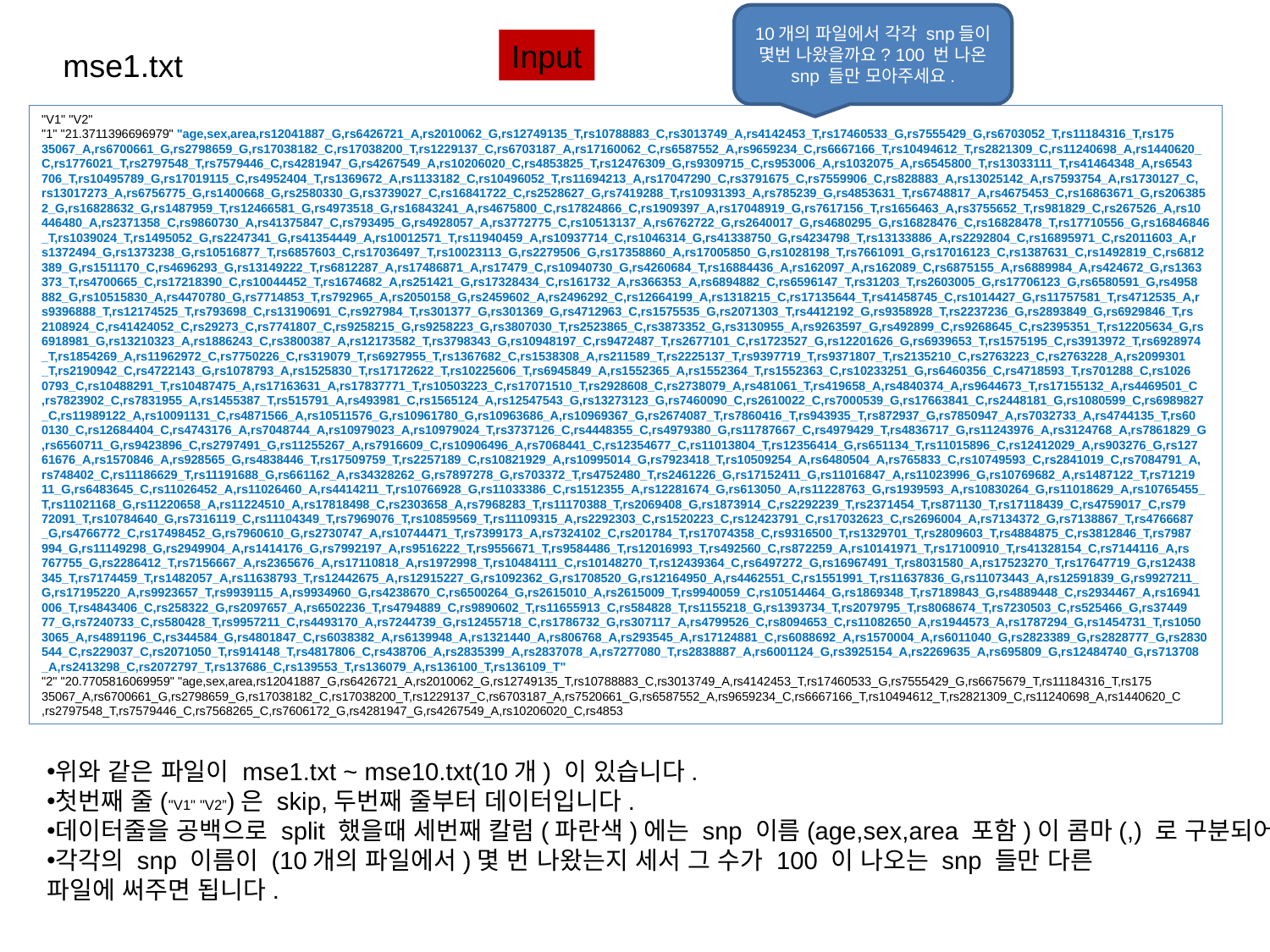

10개의 파일에서 각각 snp들이 몇번 나왔을까요? 100 번 나온 snp 들만 모아주세요.
Input
mse1.txt
"V1" "V2"
"1" "21.3711396696979" "age,sex,area,rs12041887_G,rs6426721_A,rs2010062_G,rs12749135_T,rs10788883_C,rs3013749_A,rs4142453_T,rs17460533_G,rs7555429_G,rs6703052_T,rs11184316_T,rs175
35067_A,rs6700661_G,rs2798659_G,rs17038182_C,rs17038200_T,rs1229137_C,rs6703187_A,rs17160062_C,rs6587552_A,rs9659234_C,rs6667166_T,rs10494612_T,rs2821309_C,rs11240698_A,rs1440620_
C,rs1776021_T,rs2797548_T,rs7579446_C,rs4281947_G,rs4267549_A,rs10206020_C,rs4853825_T,rs12476309_G,rs9309715_C,rs953006_A,rs1032075_A,rs6545800_T,rs13033111_T,rs41464348_A,rs6543
706_T,rs10495789_G,rs17019115_C,rs4952404_T,rs1369672_A,rs1133182_C,rs10496052_T,rs11694213_A,rs17047290_C,rs3791675_C,rs7559906_C,rs828883_A,rs13025142_A,rs7593754_A,rs1730127_C,
rs13017273_A,rs6756775_G,rs1400668_G,rs2580330_G,rs3739027_C,rs16841722_C,rs2528627_G,rs7419288_T,rs10931393_A,rs785239_G,rs4853631_T,rs6748817_A,rs4675453_C,rs16863671_G,rs206385
2_G,rs16828632_G,rs1487959_T,rs12466581_G,rs4973518_G,rs16843241_A,rs4675800_C,rs17824866_C,rs1909397_A,rs17048919_G,rs7617156_T,rs1656463_A,rs3755652_T,rs981829_C,rs267526_A,rs10
446480_A,rs2371358_C,rs9860730_A,rs41375847_C,rs793495_G,rs4928057_A,rs3772775_C,rs10513137_A,rs6762722_G,rs2640017_G,rs4680295_G,rs16828476_C,rs16828478_T,rs17710556_G,rs16846846
_T,rs1039024_T,rs1495052_G,rs2247341_G,rs41354449_A,rs10012571_T,rs11940459_A,rs10937714_C,rs1046314_G,rs41338750_G,rs4234798_T,rs13133886_A,rs2292804_C,rs16895971_C,rs2011603_A,r
s1372494_G,rs1373238_G,rs10516877_T,rs6857603_C,rs17036497_T,rs10023113_G,rs2279506_G,rs17358860_A,rs17005850_G,rs1028198_T,rs7661091_G,rs17016123_C,rs1387631_C,rs1492819_C,rs6812
389_G,rs1511170_C,rs4696293_G,rs13149222_T,rs6812287_A,rs17486871_A,rs17479_C,rs10940730_G,rs4260684_T,rs16884436_A,rs162097_A,rs162089_C,rs6875155_A,rs6889984_A,rs424672_G,rs1363
373_T,rs4700665_C,rs17218390_C,rs10044452_T,rs1674682_A,rs251421_G,rs17328434_C,rs161732_A,rs366353_A,rs6894882_C,rs6596147_T,rs31203_T,rs2603005_G,rs17706123_G,rs6580591_G,rs4958
882_G,rs10515830_A,rs4470780_G,rs7714853_T,rs792965_A,rs2050158_G,rs2459602_A,rs2496292_C,rs12664199_A,rs1318215_C,rs17135644_T,rs41458745_C,rs1014427_G,rs11757581_T,rs4712535_A,r
s9396888_T,rs12174525_T,rs793698_C,rs13190691_C,rs927984_T,rs301377_G,rs301369_G,rs4712963_C,rs1575535_G,rs2071303_T,rs4412192_G,rs9358928_T,rs2237236_G,rs2893849_G,rs6929846_T,rs
2108924_C,rs41424052_C,rs29273_C,rs7741807_C,rs9258215_G,rs9258223_G,rs3807030_T,rs2523865_C,rs3873352_G,rs3130955_A,rs9263597_G,rs492899_C,rs9268645_C,rs2395351_T,rs12205634_G,rs
6918981_G,rs13210323_A,rs1886243_C,rs3800387_A,rs12173582_T,rs3798343_G,rs10948197_C,rs9472487_T,rs2677101_C,rs1723527_G,rs12201626_G,rs6939653_T,rs1575195_C,rs3913972_T,rs6928974
_T,rs1854269_A,rs11962972_C,rs7750226_C,rs319079_T,rs6927955_T,rs1367682_C,rs1538308_A,rs211589_T,rs2225137_T,rs9397719_T,rs9371807_T,rs2135210_C,rs2763223_C,rs2763228_A,rs2099301
_T,rs2190942_C,rs4722143_G,rs1078793_A,rs1525830_T,rs17172622_T,rs10225606_T,rs6945849_A,rs1552365_A,rs1552364_T,rs1552363_C,rs10233251_G,rs6460356_C,rs4718593_T,rs701288_C,rs1026
0793_C,rs10488291_T,rs10487475_A,rs17163631_A,rs17837771_T,rs10503223_C,rs17071510_T,rs2928608_C,rs2738079_A,rs481061_T,rs419658_A,rs4840374_A,rs9644673_T,rs17155132_A,rs4469501_C
,rs7823902_C,rs7831955_A,rs1455387_T,rs515791_A,rs493981_C,rs1565124_A,rs12547543_G,rs13273123_G,rs7460090_C,rs2610022_C,rs7000539_G,rs17663841_C,rs2448181_G,rs1080599_C,rs6989827
_C,rs11989122_A,rs10091131_C,rs4871566_A,rs10511576_G,rs10961780_G,rs10963686_A,rs10969367_G,rs2674087_T,rs7860416_T,rs943935_T,rs872937_G,rs7850947_A,rs7032733_A,rs4744135_T,rs60
0130_C,rs12684404_C,rs4743176_A,rs7048744_A,rs10979023_A,rs10979024_T,rs3737126_C,rs4448355_C,rs4979380_G,rs11787667_C,rs4979429_T,rs4836717_G,rs11243976_A,rs3124768_A,rs7861829_G
,rs6560711_G,rs9423896_C,rs2797491_G,rs11255267_A,rs7916609_C,rs10906496_A,rs7068441_C,rs12354677_C,rs11013804_T,rs12356414_G,rs651134_T,rs11015896_C,rs12412029_A,rs903276_G,rs127
61676_A,rs1570846_A,rs928565_G,rs4838446_T,rs17509759_T,rs2257189_C,rs10821929_A,rs10995014_G,rs7923418_T,rs10509254_A,rs6480504_A,rs765833_C,rs10749593_C,rs2841019_C,rs7084791_A,
rs748402_C,rs11186629_T,rs11191688_G,rs661162_A,rs34328262_G,rs7897278_G,rs703372_T,rs4752480_T,rs2461226_G,rs17152411_G,rs11016847_A,rs11023996_G,rs10769682_A,rs1487122_T,rs71219
11_G,rs6483645_C,rs11026452_A,rs11026460_A,rs4414211_T,rs10766928_G,rs11033386_C,rs1512355_A,rs12281674_G,rs613050_A,rs11228763_G,rs1939593_A,rs10830264_G,rs11018629_A,rs10765455_
T,rs11021168_G,rs11220658_A,rs11224510_A,rs17818498_C,rs2303658_A,rs7968283_T,rs11170388_T,rs2069408_G,rs1873914_C,rs2292239_T,rs2371454_T,rs871130_T,rs17118439_C,rs4759017_C,rs79
72091_T,rs10784640_G,rs7316119_C,rs11104349_T,rs7969076_T,rs10859569_T,rs11109315_A,rs2292303_C,rs1520223_C,rs12423791_C,rs17032623_C,rs2696004_A,rs7134372_G,rs7138867_T,rs4766687
_G,rs4766772_C,rs17498452_G,rs7960610_G,rs2730747_A,rs10744471_T,rs7399173_A,rs7324102_C,rs201784_T,rs17074358_C,rs9316500_T,rs1329701_T,rs2809603_T,rs4884875_C,rs3812846_T,rs7987
994_G,rs11149298_G,rs2949904_A,rs1414176_G,rs7992197_A,rs9516222_T,rs9556671_T,rs9584486_T,rs12016993_T,rs492560_C,rs872259_A,rs10141971_T,rs17100910_T,rs41328154_C,rs7144116_A,rs
767755_G,rs2286412_T,rs7156667_A,rs2365676_A,rs17110818_A,rs1972998_T,rs10484111_C,rs10148270_T,rs12439364_C,rs6497272_G,rs16967491_T,rs8031580_A,rs17523270_T,rs17647719_G,rs12438
345_T,rs7174459_T,rs1482057_A,rs11638793_T,rs12442675_A,rs12915227_G,rs1092362_G,rs1708520_G,rs12164950_A,rs4462551_C,rs1551991_T,rs11637836_G,rs11073443_A,rs12591839_G,rs9927211_
G,rs17195220_A,rs9923657_T,rs9939115_A,rs9934960_G,rs4238670_C,rs6500264_G,rs2615010_A,rs2615009_T,rs9940059_C,rs10514464_G,rs1869348_T,rs7189843_G,rs4889448_C,rs2934467_A,rs16941
006_T,rs4843406_C,rs258322_G,rs2097657_A,rs6502236_T,rs4794889_C,rs9890602_T,rs11655913_C,rs584828_T,rs1155218_G,rs1393734_T,rs2079795_T,rs8068674_T,rs7230503_C,rs525466_G,rs37449
77_G,rs7240733_C,rs580428_T,rs9957211_C,rs4493170_A,rs7244739_G,rs12455718_C,rs1786732_G,rs307117_A,rs4799526_C,rs8094653_C,rs11082650_A,rs1944573_A,rs1787294_G,rs1454731_T,rs1050
3065_A,rs4891196_C,rs344584_G,rs4801847_C,rs6038382_A,rs6139948_A,rs1321440_A,rs806768_A,rs293545_A,rs17124881_C,rs6088692_A,rs1570004_A,rs6011040_G,rs2823389_G,rs2828777_G,rs2830
544_C,rs229037_C,rs2071050_T,rs914148_T,rs4817806_C,rs438706_A,rs2835399_A,rs2837078_A,rs7277080_T,rs2838887_A,rs6001124_G,rs3925154_A,rs2269635_A,rs695809_G,rs12484740_G,rs713708
_A,rs2413298_C,rs2072797_T,rs137686_C,rs139553_T,rs136079_A,rs136100_T,rs136109_T"
"2" "20.7705816069959" "age,sex,area,rs12041887_G,rs6426721_A,rs2010062_G,rs12749135_T,rs10788883_C,rs3013749_A,rs4142453_T,rs17460533_G,rs7555429_G,rs6675679_T,rs11184316_T,rs175
35067_A,rs6700661_G,rs2798659_G,rs17038182_C,rs17038200_T,rs1229137_C,rs6703187_A,rs7520661_G,rs6587552_A,rs9659234_C,rs6667166_T,rs10494612_T,rs2821309_C,rs11240698_A,rs1440620_C
,rs2797548_T,rs7579446_C,rs7568265_C,rs7606172_G,rs4281947_G,rs4267549_A,rs10206020_C,rs4853
위와 같은 파일이 mse1.txt ~ mse10.txt(10개) 이 있습니다.
첫번째 줄("V1" "V2”)은 skip,두번째 줄부터 데이터입니다.
데이터줄을 공백으로 split 했을때 세번째 칼럼(파란색)에는 snp 이름(age,sex,area 포함)이 콤마(,) 로 구분되어있습니다.
각각의 snp 이름이 (10개의 파일에서)몇 번 나왔는지 세서 그 수가 100 이 나오는 snp 들만 다른
파일에 써주면 됩니다.